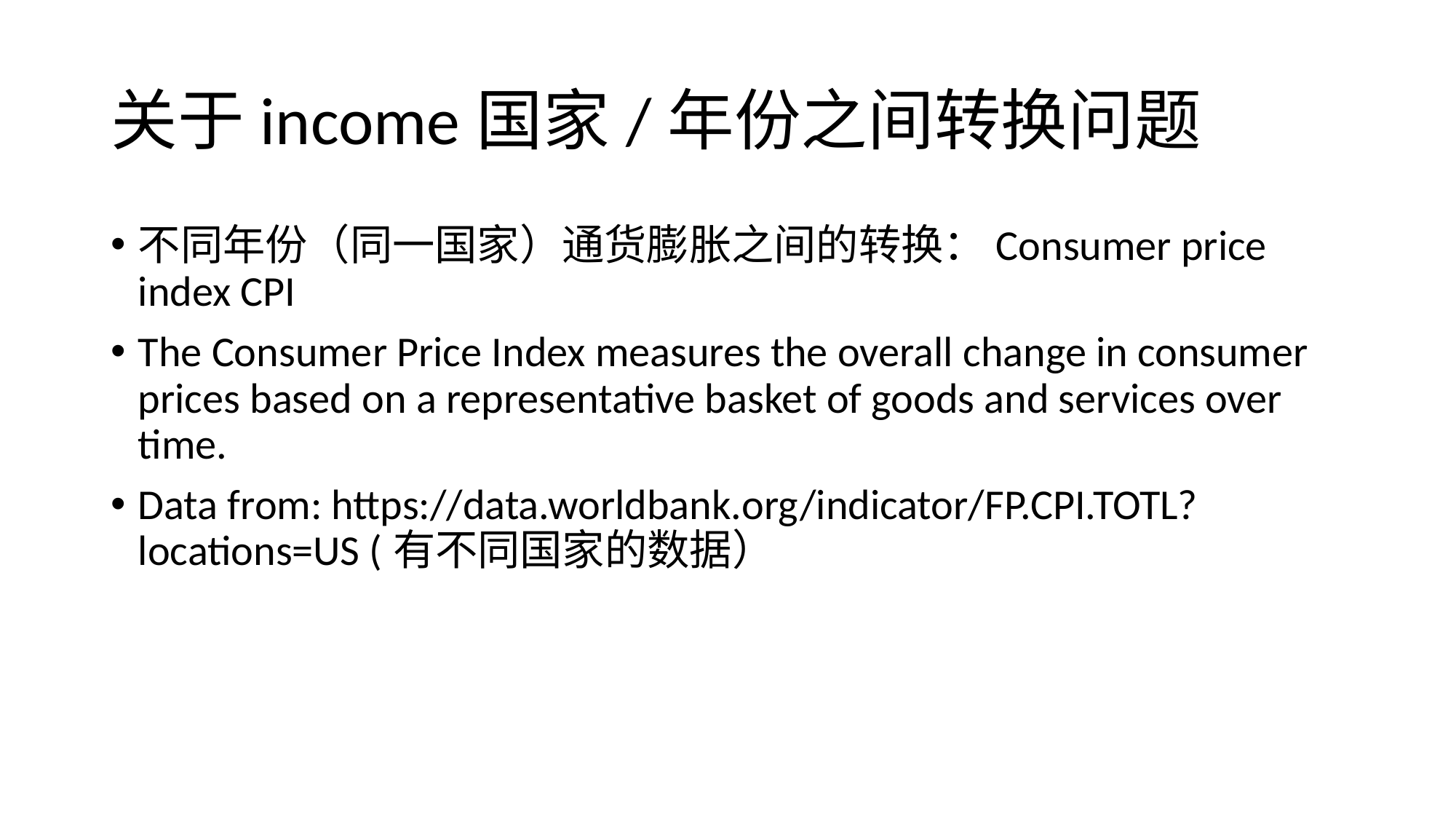

# 关于income国家/年份之间转换问题
不同年份（同一国家）通货膨胀之间的转换：Consumer price index CPI
The Consumer Price Index measures the overall change in consumer prices based on a representative basket of goods and services over time.
Data from: https://data.worldbank.org/indicator/FP.CPI.TOTL?locations=US (有不同国家的数据）